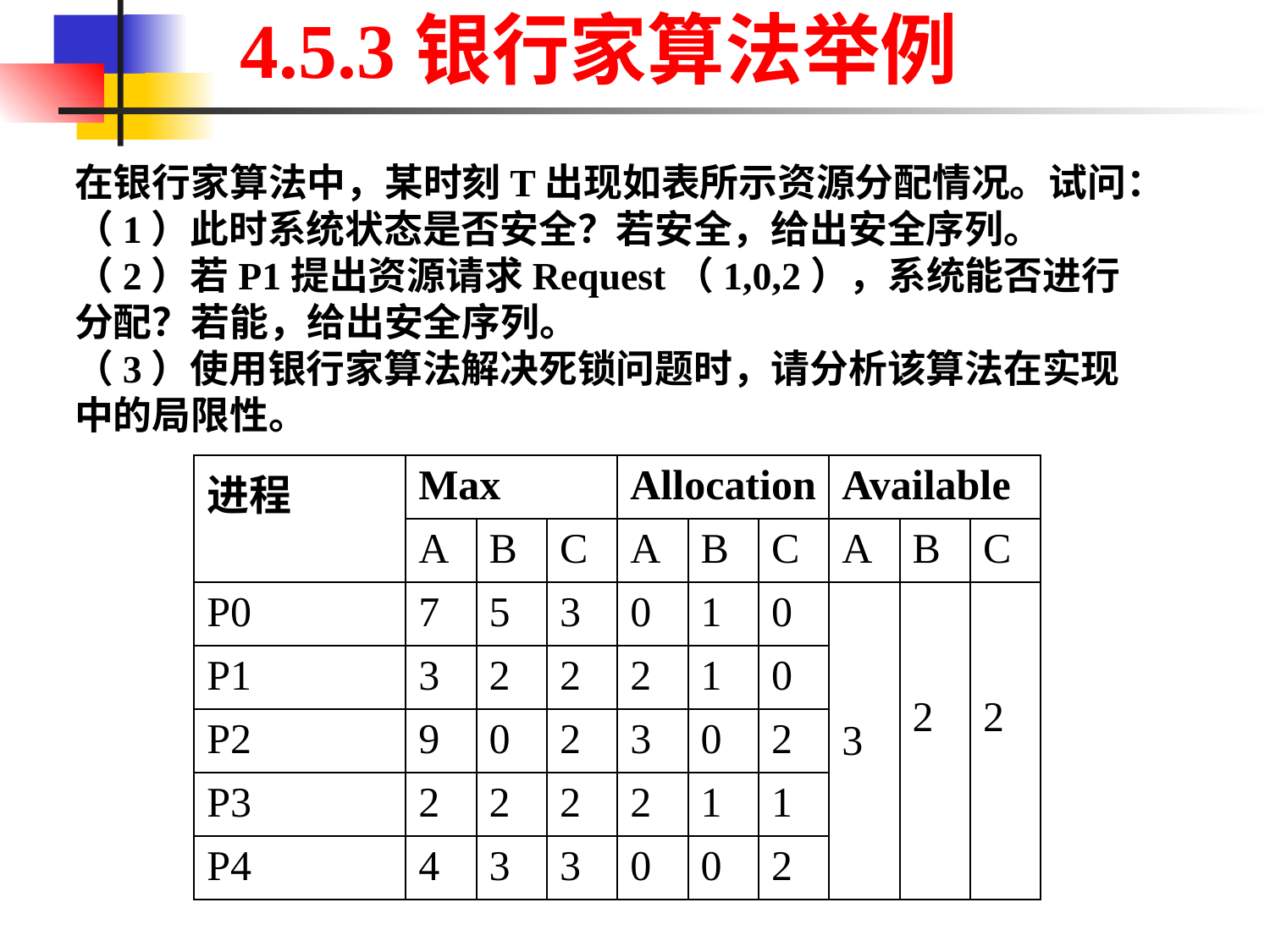

4.5.3银行家算法举例
在银行家算法中，某时刻T出现如表所示资源分配情况。试问：
（1）此时系统状态是否安全？若安全，给出安全序列。
（2）若P1提出资源请求Request（1,0,2），系统能否进行分配？若能，给出安全序列。
（3）使用银行家算法解决死锁问题时，请分析该算法在实现中的局限性。
| 进程 | Max |  |  | Allocation |  |  | Available |  |  |
| --- | --- | --- | --- | --- | --- | --- | --- | --- | --- |
|  | A | B | C | A | B | C | A | B | C |
| P0 | 7 | 5 | 3 | 0 | 1 | 0 | 3 | 2 | 2 |
| P1 | 3 | 2 | 2 | 2 | 1 | 0 |  |  |  |
| P2 | 9 | 0 | 2 | 3 | 0 | 2 |  |  |  |
| P3 | 2 | 2 | 2 | 2 | 1 | 1 |  |  |  |
| P4 | 4 | 3 | 3 | 0 | 0 | 2 |  |  |  |